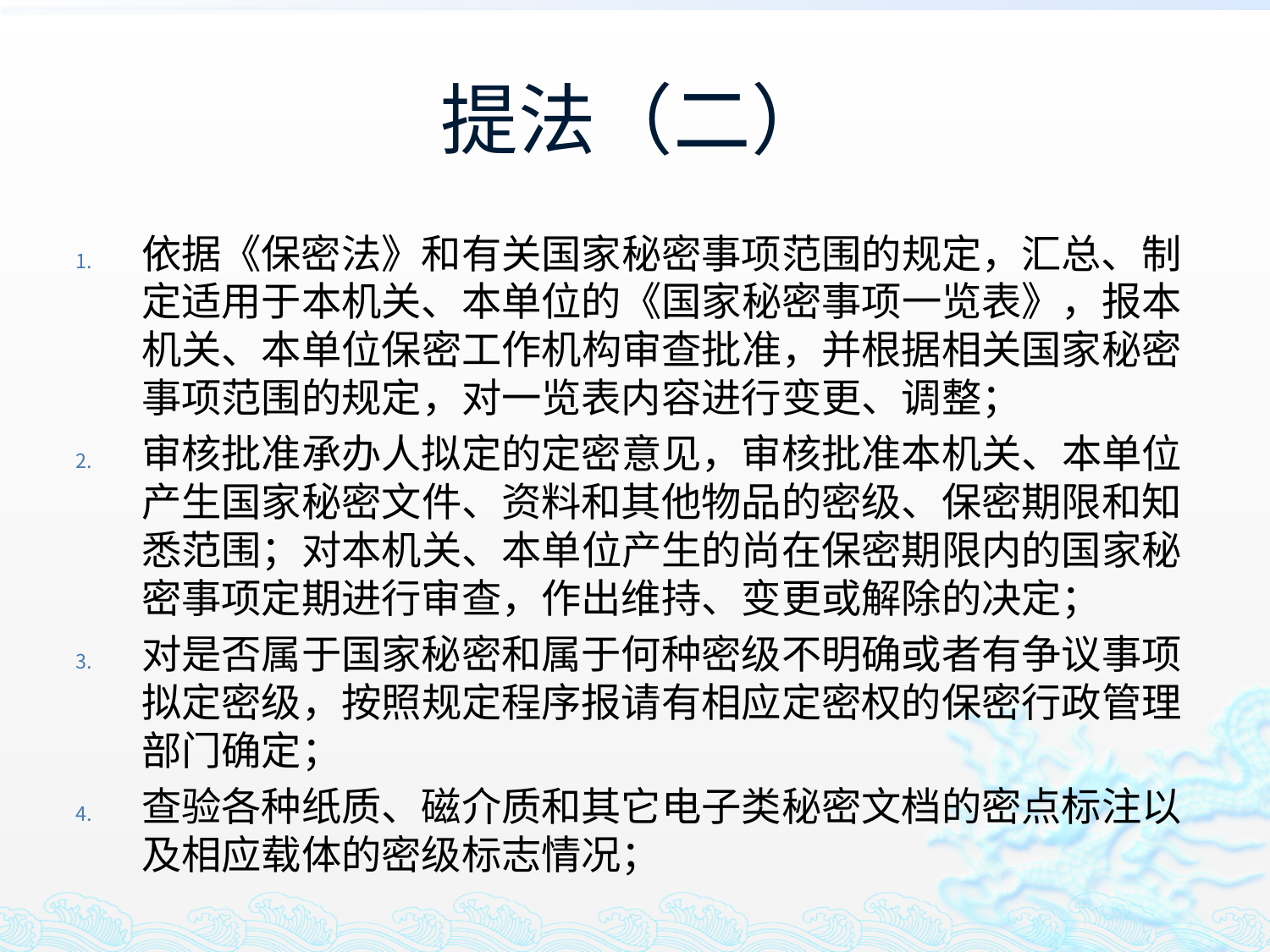

# 提法（二）
依据《保密法》和有关国家秘密事项范围的规定，汇总、制定适用于本机关、本单位的《国家秘密事项一览表》，报本机关、本单位保密工作机构审查批准，并根据相关国家秘密事项范围的规定，对一览表内容进行变更、调整；
审核批准承办人拟定的定密意见，审核批准本机关、本单位产生国家秘密文件、资料和其他物品的密级、保密期限和知悉范围；对本机关、本单位产生的尚在保密期限内的国家秘密事项定期进行审查，作出维持、变更或解除的决定；
对是否属于国家秘密和属于何种密级不明确或者有争议事项拟定密级，按照规定程序报请有相应定密权的保密行政管理部门确定；
查验各种纸质、磁介质和其它电子类秘密文档的密点标注以及相应载体的密级标志情况；